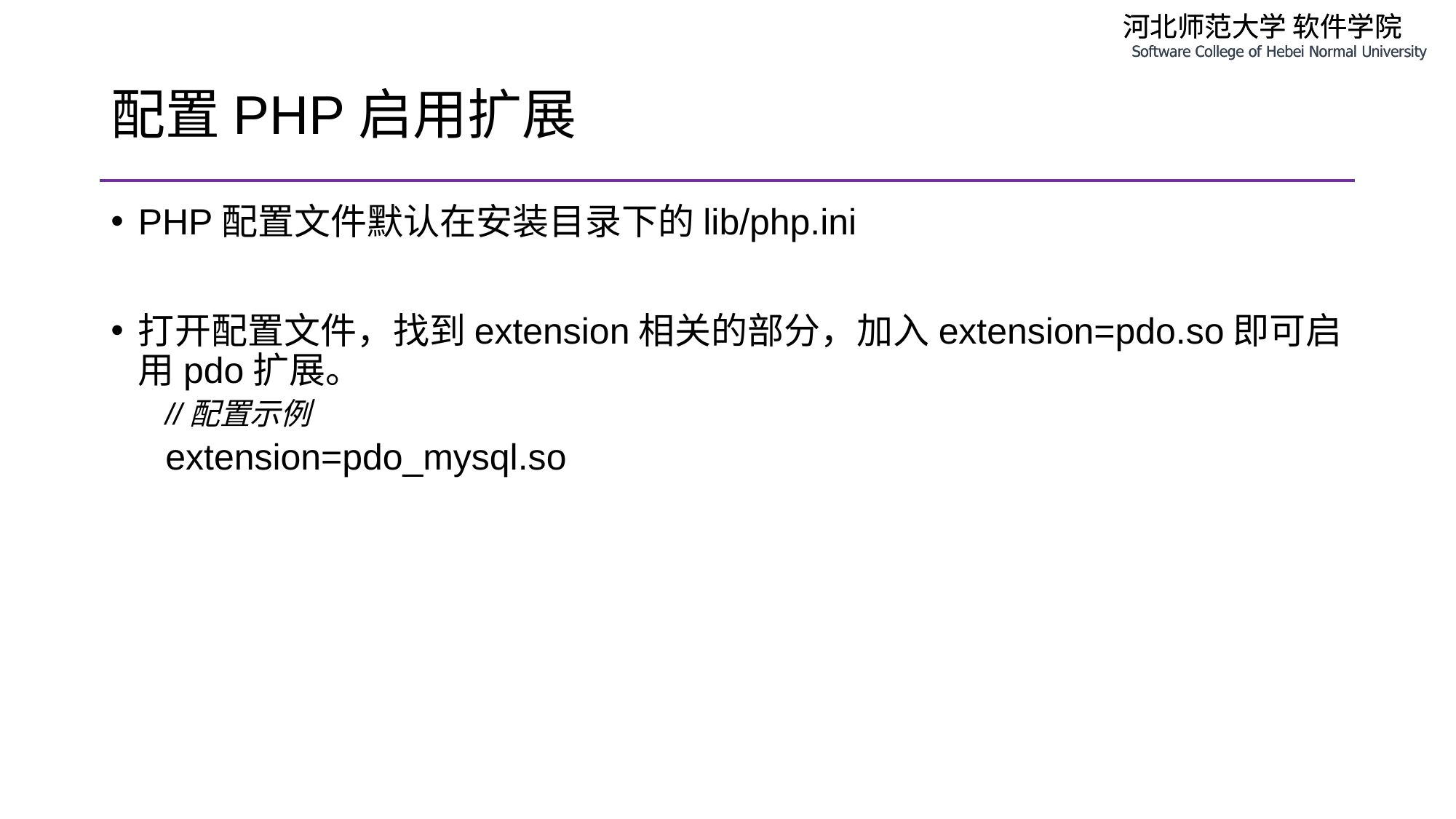

# 配置PHP启用扩展
PHP配置文件默认在安装目录下的lib/php.ini

打开配置文件，找到extension相关的部分，加入extension=pdo.so即可启用pdo扩展。
//配置示例
extension=pdo_mysql.so